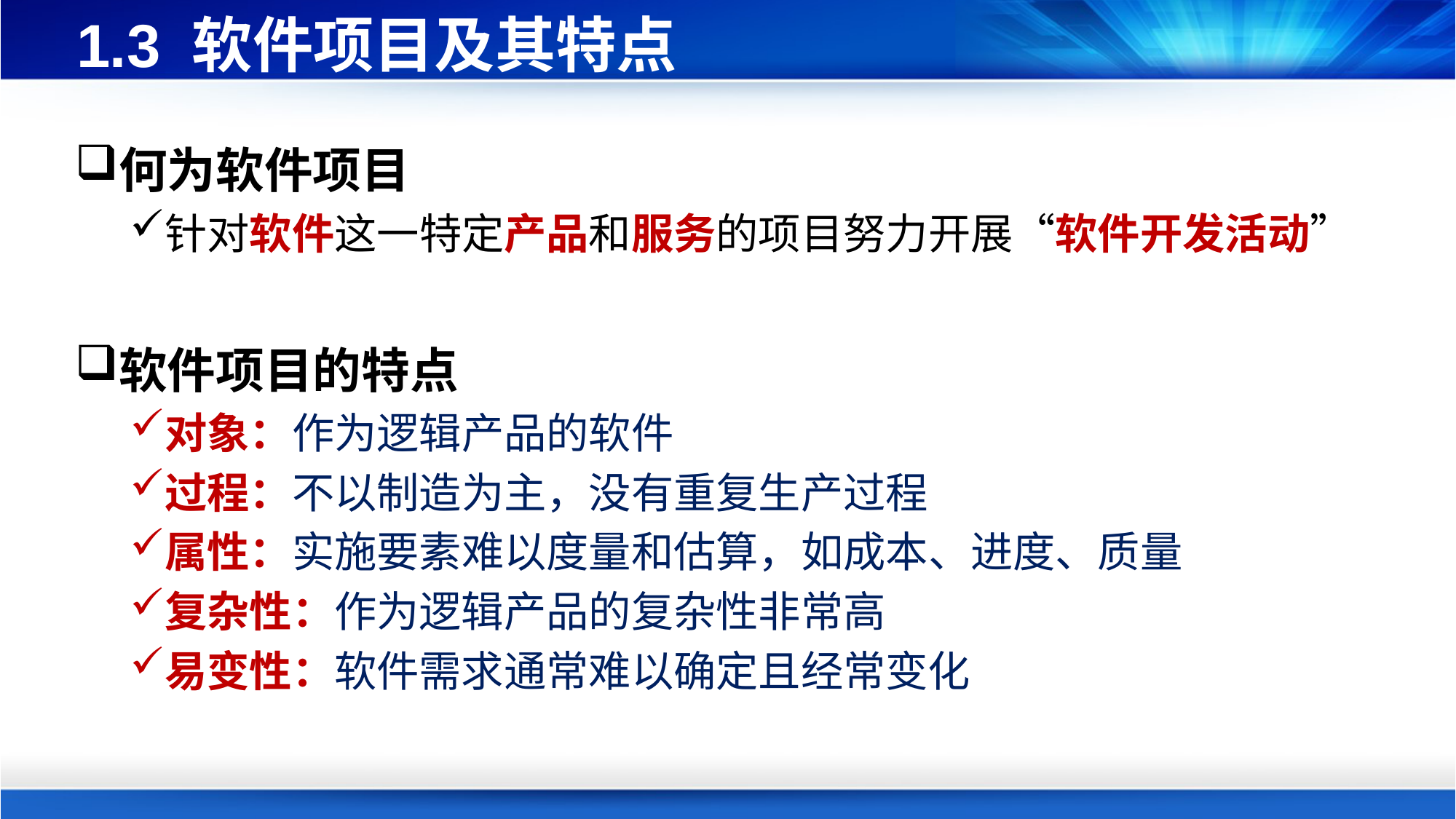

# 1.3 软件项目及其特点
何为软件项目
针对软件这一特定产品和服务的项目努力开展“软件开发活动”

软件项目的特点
对象：作为逻辑产品的软件
过程：不以制造为主，没有重复生产过程
属性：实施要素难以度量和估算，如成本、进度、质量
复杂性：作为逻辑产品的复杂性非常高
易变性：软件需求通常难以确定且经常变化